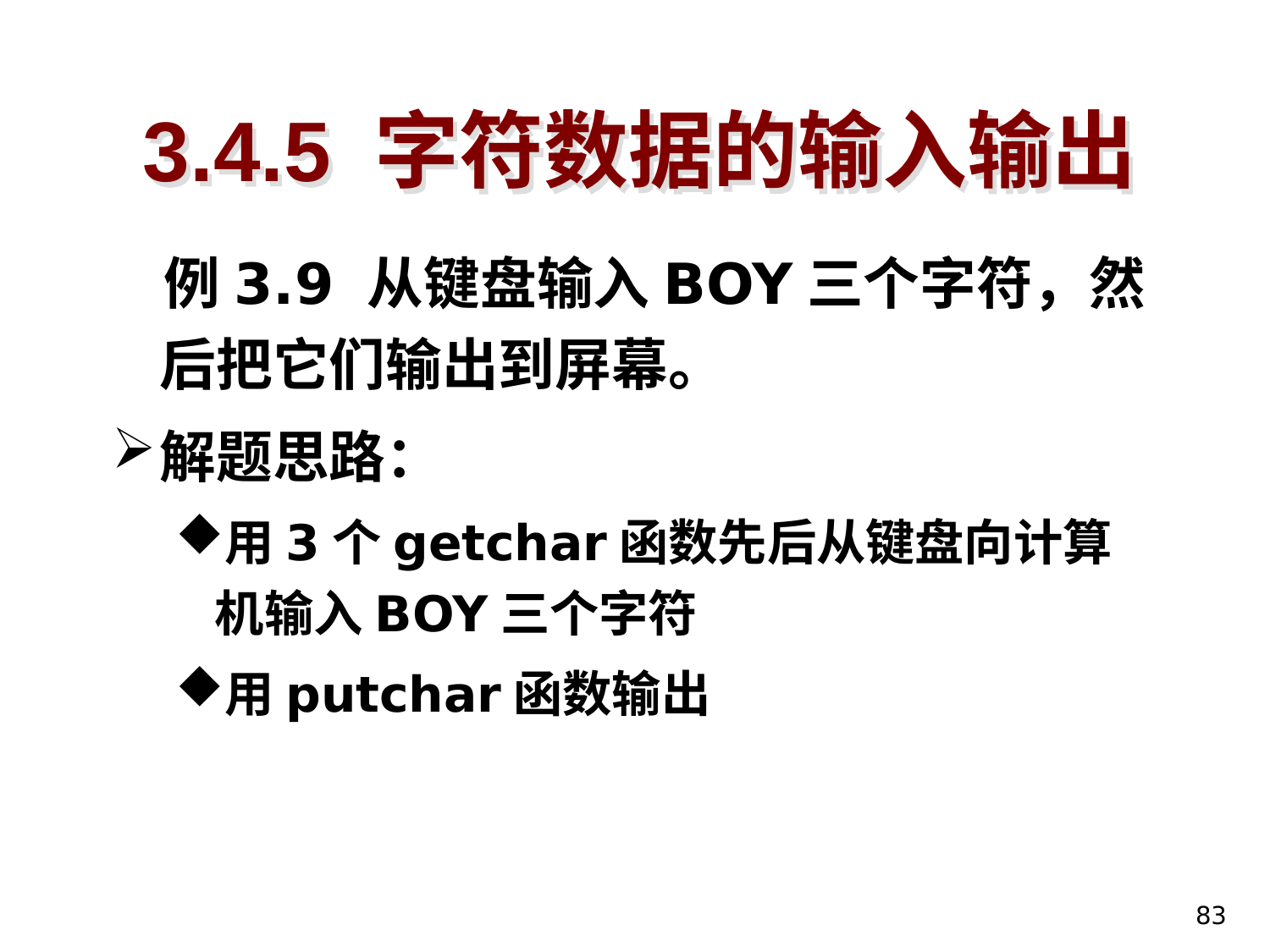

# 3.4.5 字符数据的输入输出
   例3.9 从键盘输入BOY三个字符，然后把它们输出到屏幕。
解题思路：
用3个getchar函数先后从键盘向计算机输入BOY三个字符
用putchar函数输出
83